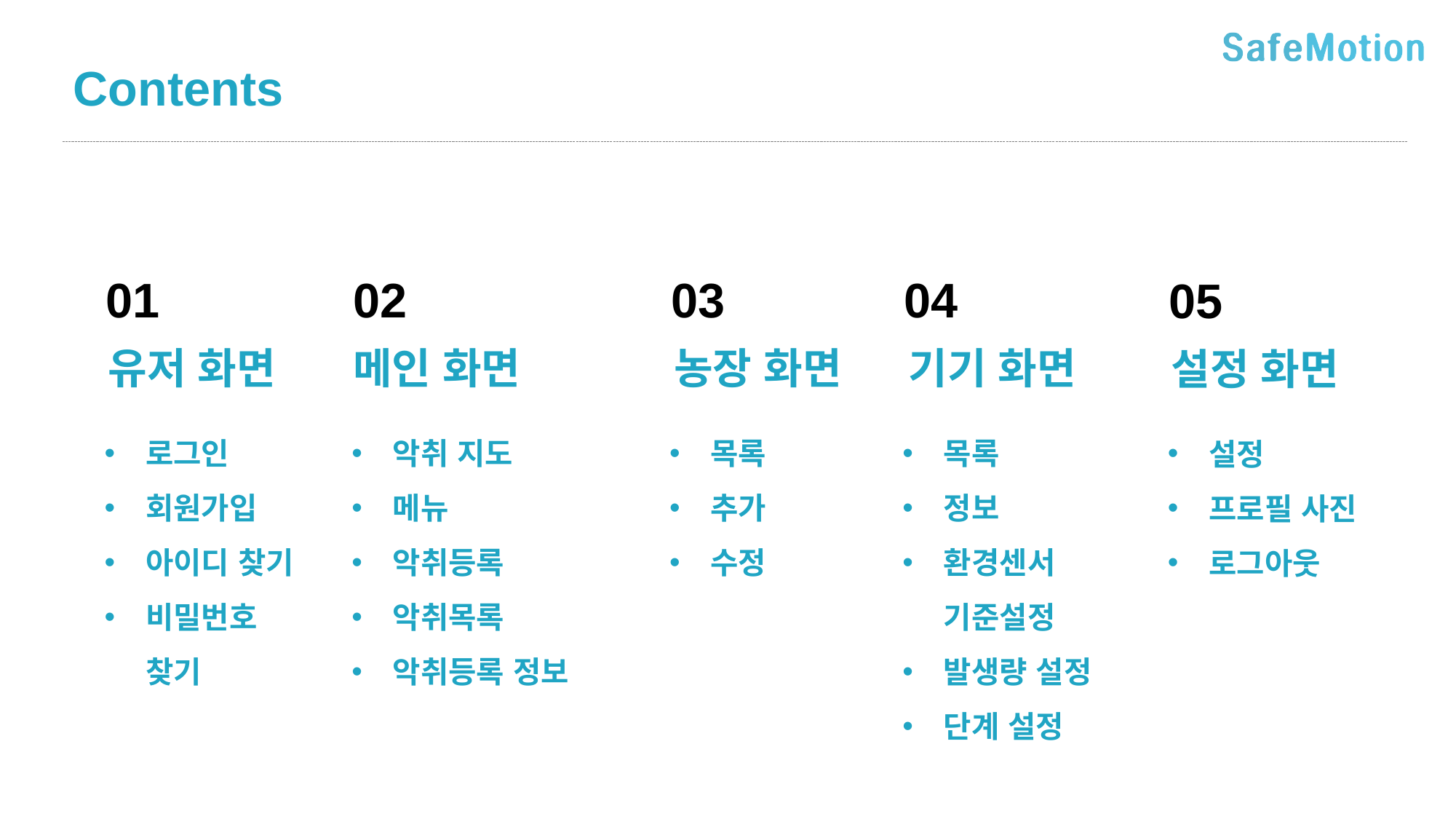

# Contents

04
기기 화면
목록
정보
환경센서 기준설정
발생량 설정
단계 설정
01
유저 화면
로그인
회원가입
아이디 찾기
비밀번호 찾기
02
메인 화면
악취 지도
메뉴
악취등록
악취목록
악취등록 정보

03
농장 화면
목록
추가
수정
05
설정 화면
설정
프로필 사진
로그아웃